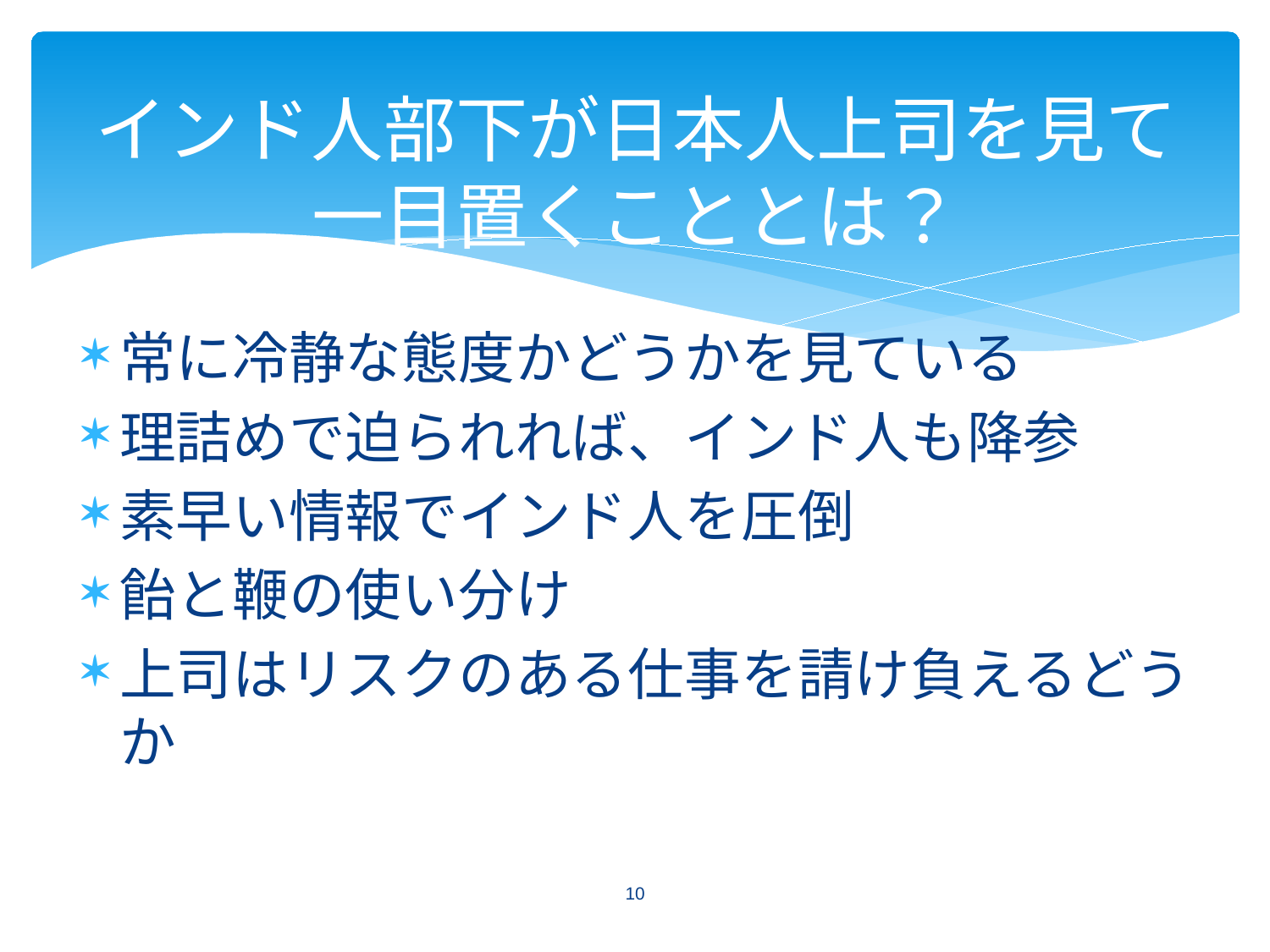

# インド人部下が日本人上司を見て 一目置くこととは？
常に冷静な態度かどうかを見ている
理詰めで迫られれば、インド人も降参
素早い情報でインド人を圧倒
飴と鞭の使い分け
上司はリスクのある仕事を請け負えるどうか
10